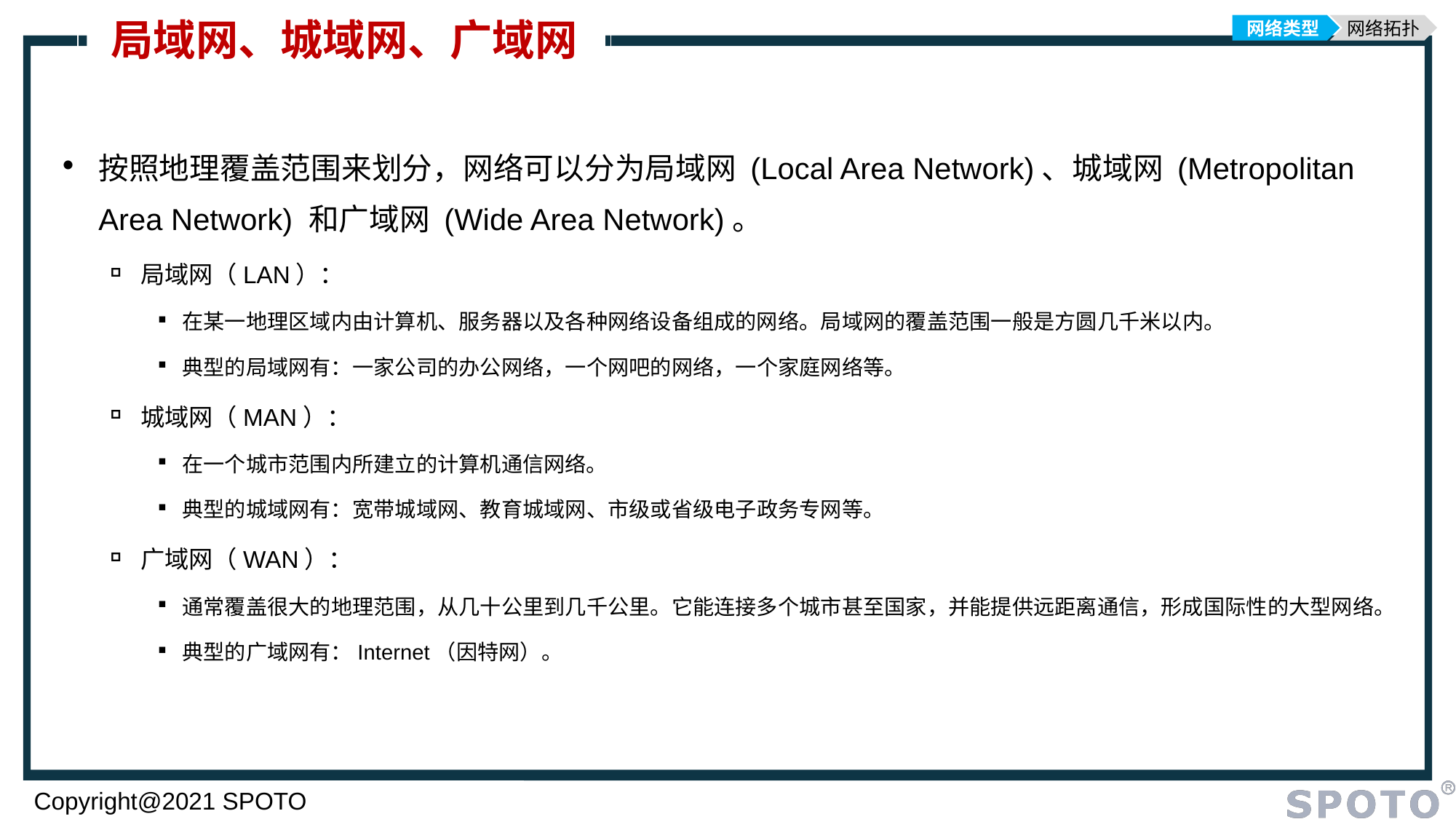

# 局域网、城域网、广域网
网络类型
网络拓扑
按照地理覆盖范围来划分，网络可以分为局域网 (Local Area Network)、城域网 (Metropolitan Area Network) 和广域网 (Wide Area Network)。
局域网（LAN）：
在某一地理区域内由计算机、服务器以及各种网络设备组成的网络。局域网的覆盖范围一般是方圆几千米以内。
典型的局域网有：一家公司的办公网络，一个网吧的网络，一个家庭网络等。
城域网（MAN）：
在一个城市范围内所建立的计算机通信网络。
典型的城域网有：宽带城域网、教育城域网、市级或省级电子政务专网等。
广域网（WAN）：
通常覆盖很大的地理范围，从几十公里到几千公里。它能连接多个城市甚至国家，并能提供远距离通信，形成国际性的大型网络。
典型的广域网有：Internet（因特网）。